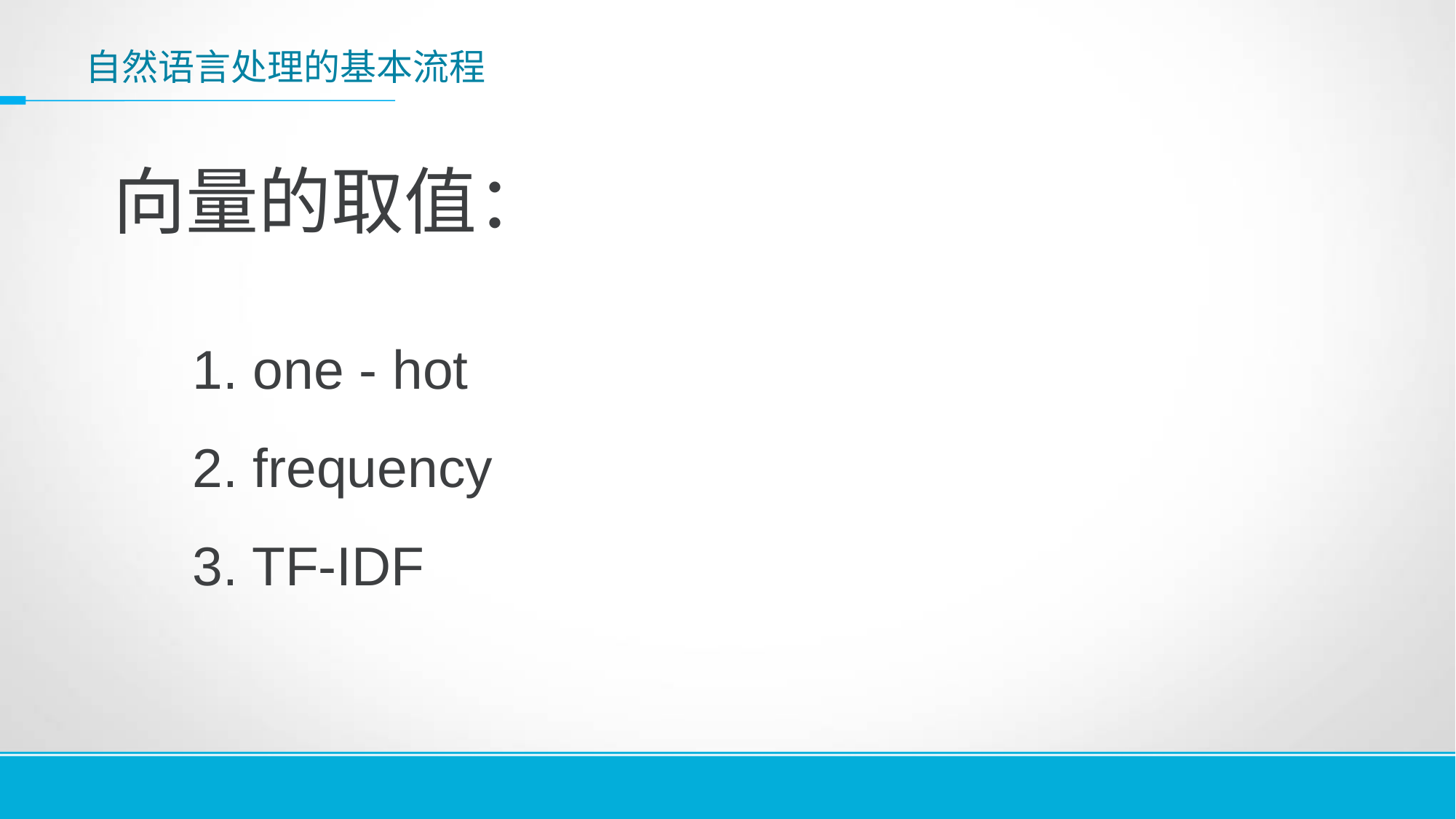

# 自然语言处理的基本流程
向量的取值：
1. one - hot
2. frequency
3. TF-IDF